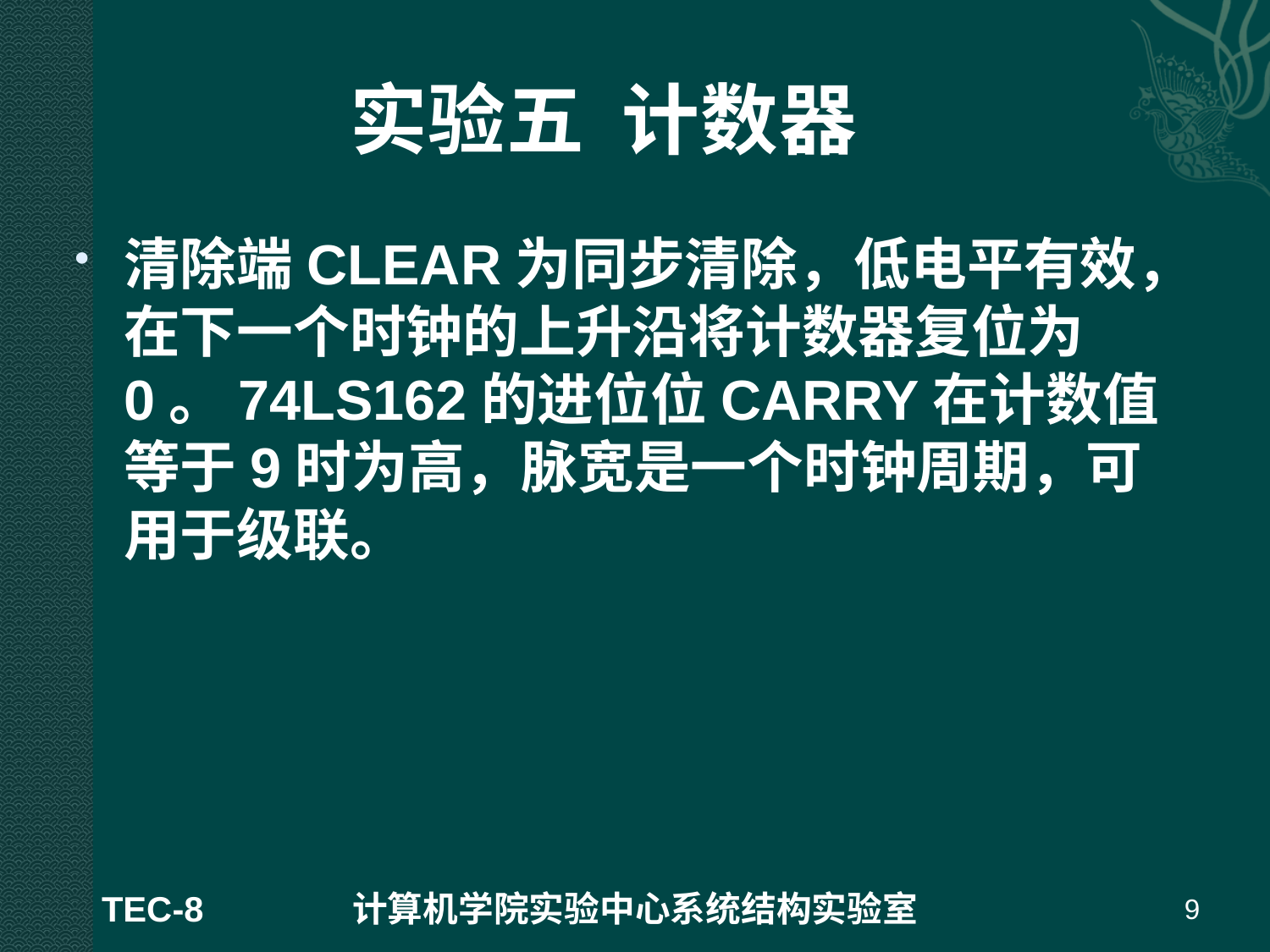

# 实验五  计数器
清除端CLEAR为同步清除，低电平有效，在下一个时钟的上升沿将计数器复位为0。74LS162的进位位CARRY在计数值等于9时为高，脉宽是一个时钟周期，可用于级联。
TEC-8
计算机学院实验中心系统结构实验室
9